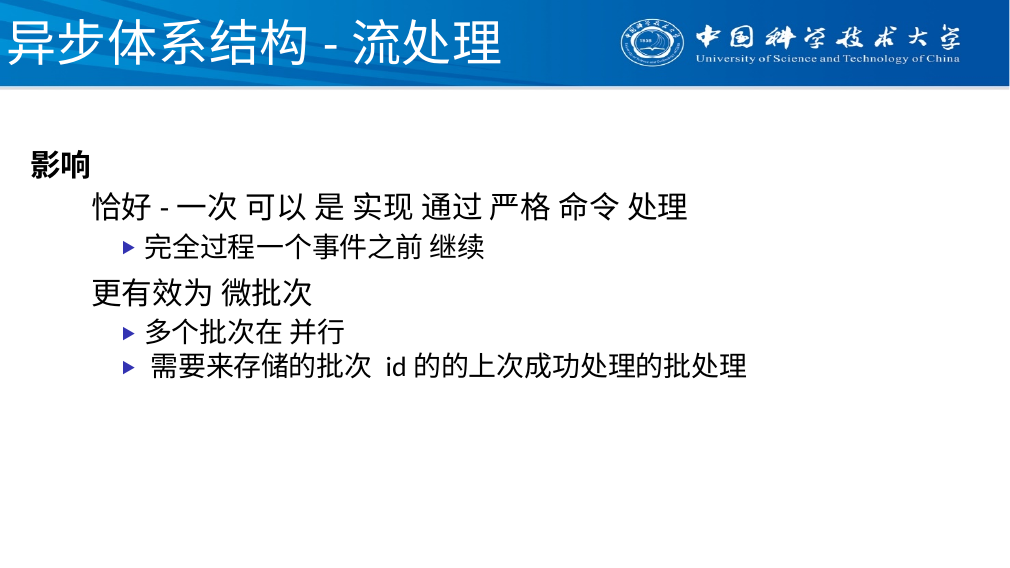

# 异步体系结构-流处理
影响
恰好-一次 可以 是 实现 通过 严格 命令 处理
▶完全过程一个事件之前 继续
更有效为 微批次
▶多个批次在 并行
▶ 需要来存储的批次 id的的上次成功处理的批处理